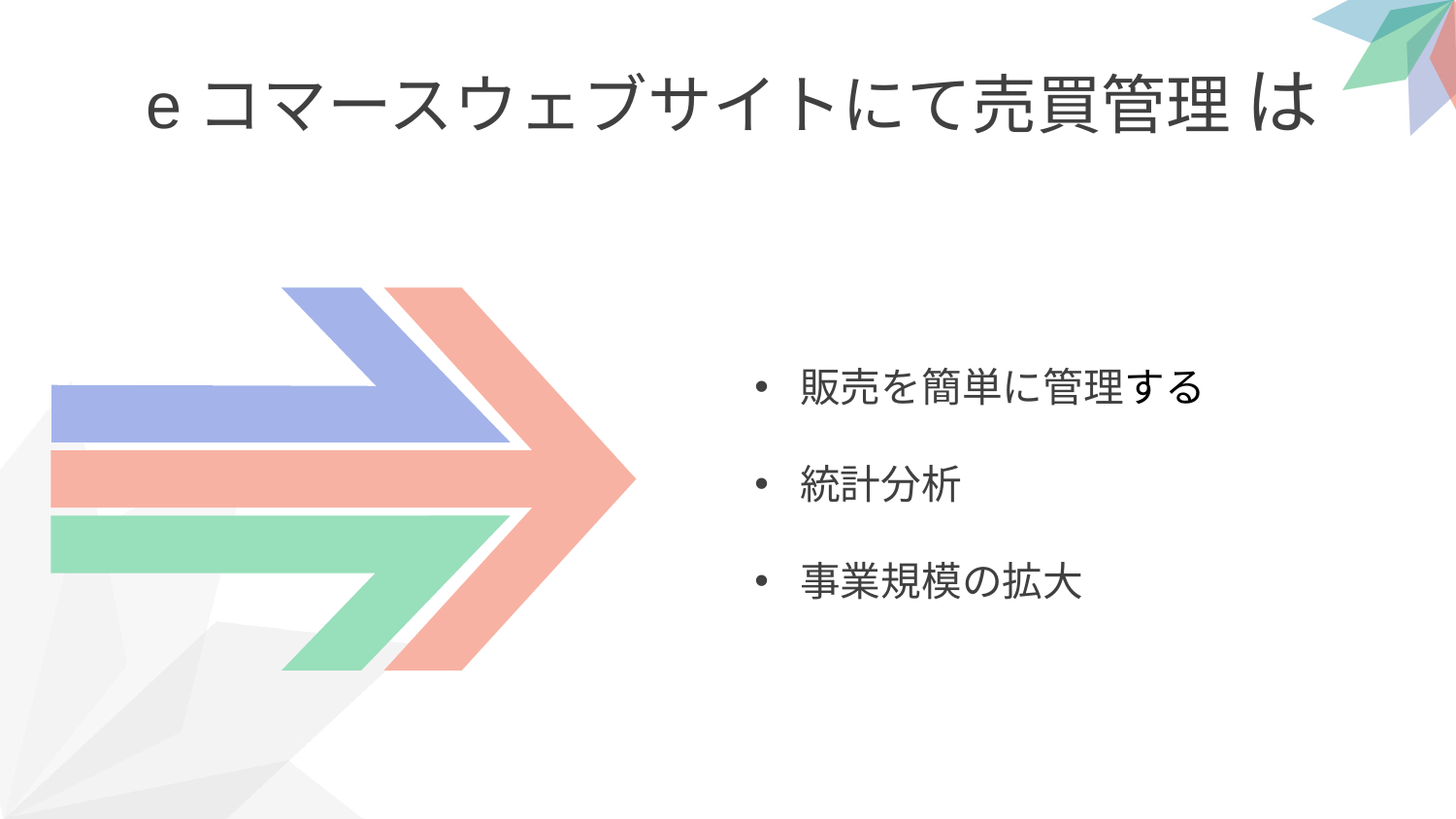

eコマースウェブサイトにて売買管理 は

販売を簡単に管理する

統計分析

事業規模の拡大